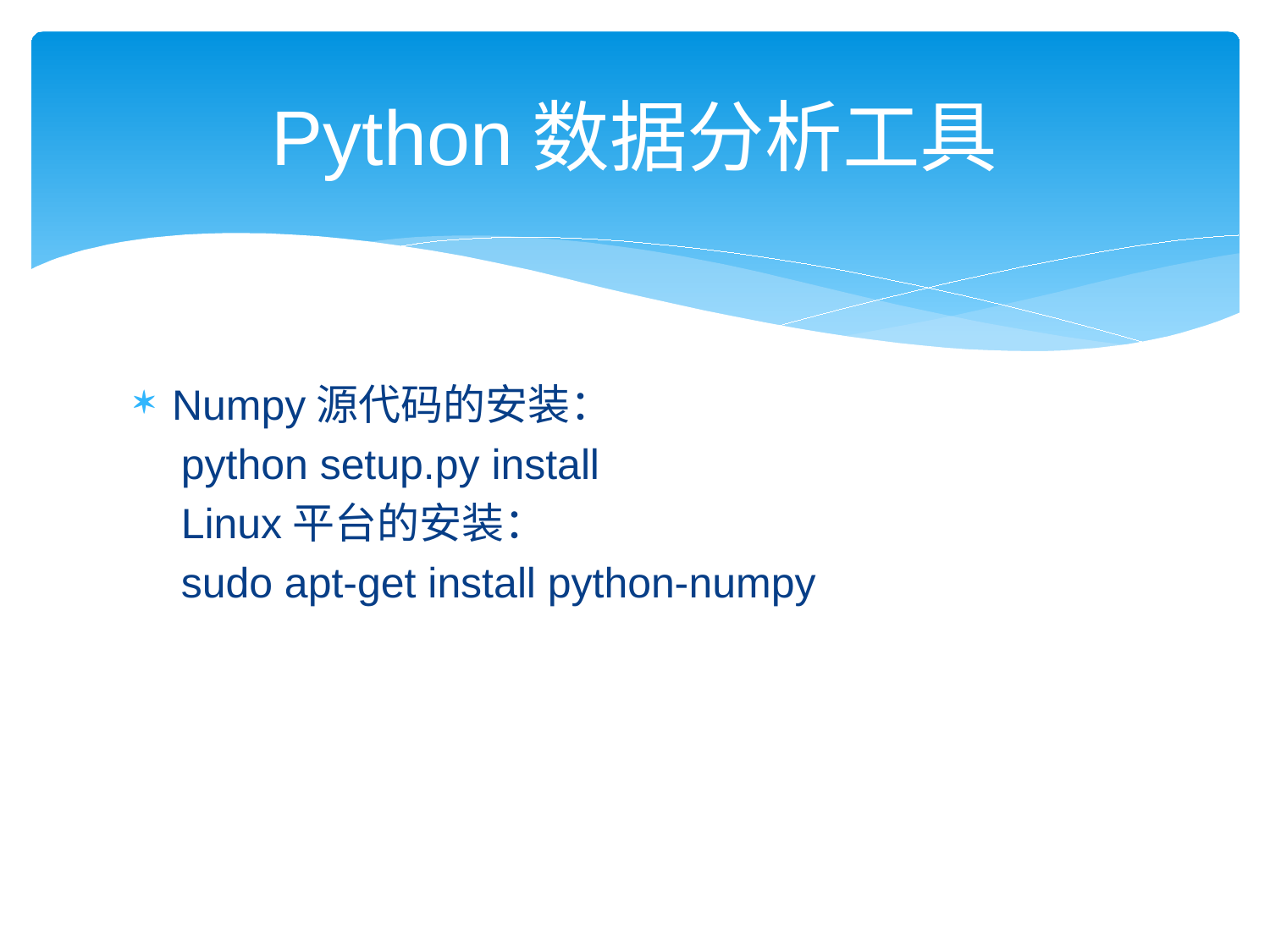

# Python数据分析工具
Numpy源代码的安装：
    python setup.py install
    Linux平台的安装：
    sudo apt-get install python-numpy